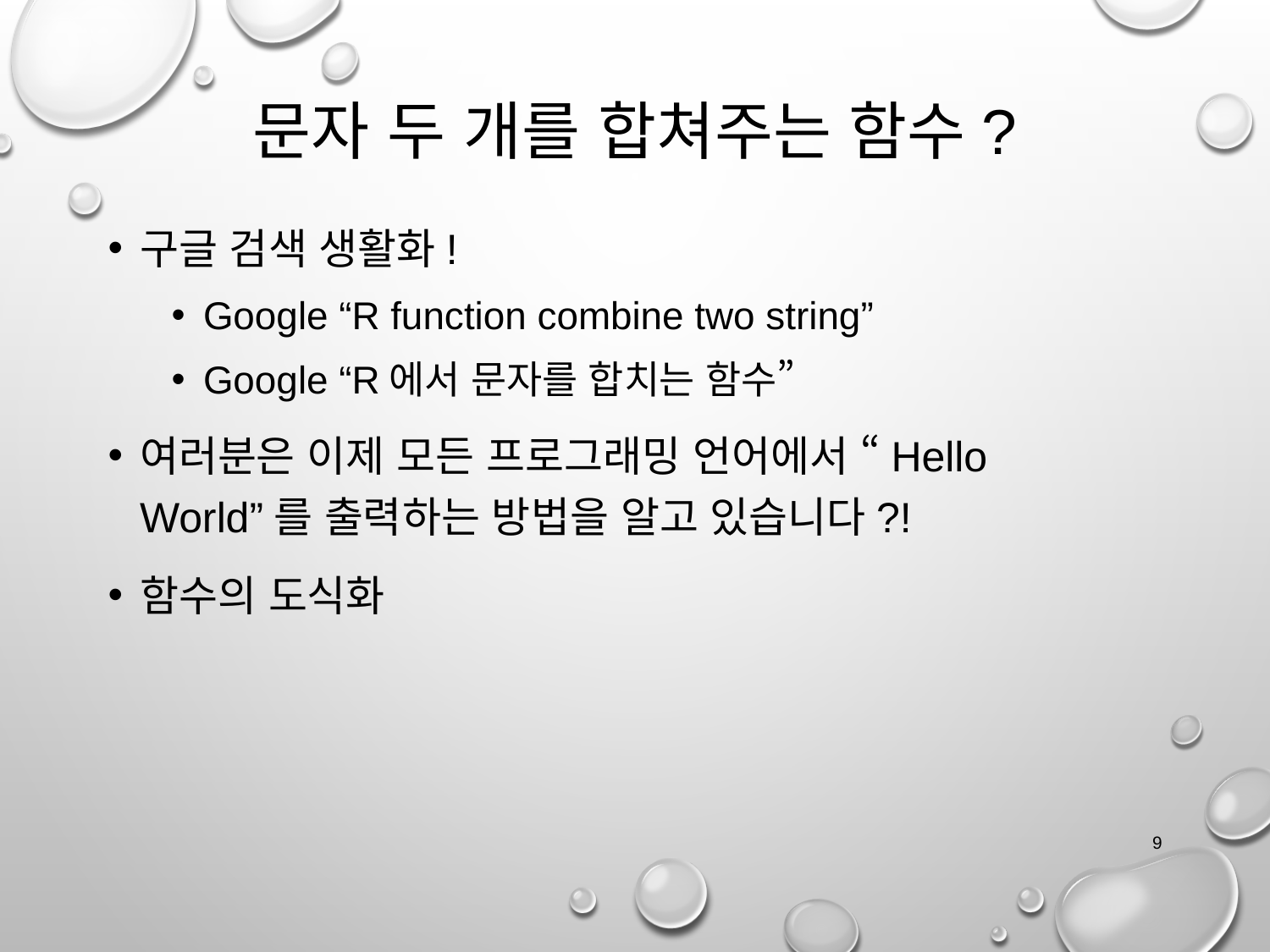

# 문자 두 개를 합쳐주는 함수?
구글 검색 생활화!
Google “R function combine two string”
Google “R에서 문자를 합치는 함수”
여러분은 이제 모든 프로그래밍 언어에서 “Hello World”를 출력하는 방법을 알고 있습니다?!
함수의 도식화

9